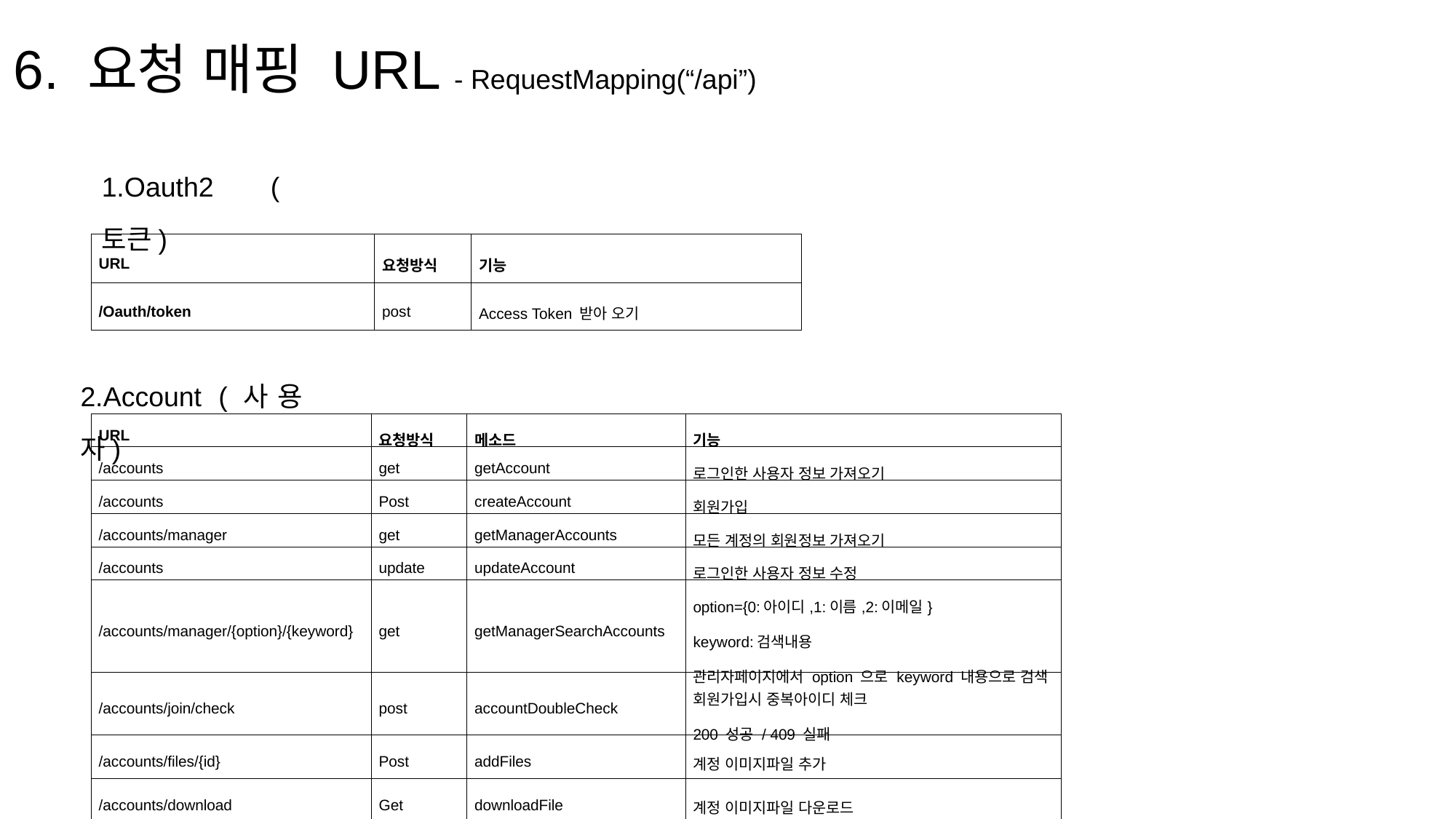

6. 요청 매핑 URL - RequestMapping(“/api”)
1.Oauth2 (토큰)
| URL | 요청방식 | 기능 |
| --- | --- | --- |
| /Oauth/token | post | Access Token 받아 오기 |
2.Account (사용자)
| URL | 요청방식 | 메소드 | 기능 |
| --- | --- | --- | --- |
| /accounts | get | getAccount | 로그인한 사용자 정보 가져오기 |
| /accounts | Post | createAccount | 회원가입 |
| /accounts/manager | get | getManagerAccounts | 모든 계정의 회원정보 가져오기 |
| /accounts | update | updateAccount | 로그인한 사용자 정보 수정 |
| /accounts/manager/{option}/{keyword} | get | getManagerSearchAccounts | option={0:아이디,1:이름,2:이메일} keyword:검색내용 관리자페이지에서 option 으로 keyword 내용으로 검색 |
| /accounts/join/check | post | accountDoubleCheck | 회원가입시 중복아이디 체크 200 성공 / 409 실패 |
| /accounts/files/{id} | Post | addFiles | 계정 이미지파일 추가 |
| /accounts/download | Get | downloadFile | 계정 이미지파일 다운로드 |